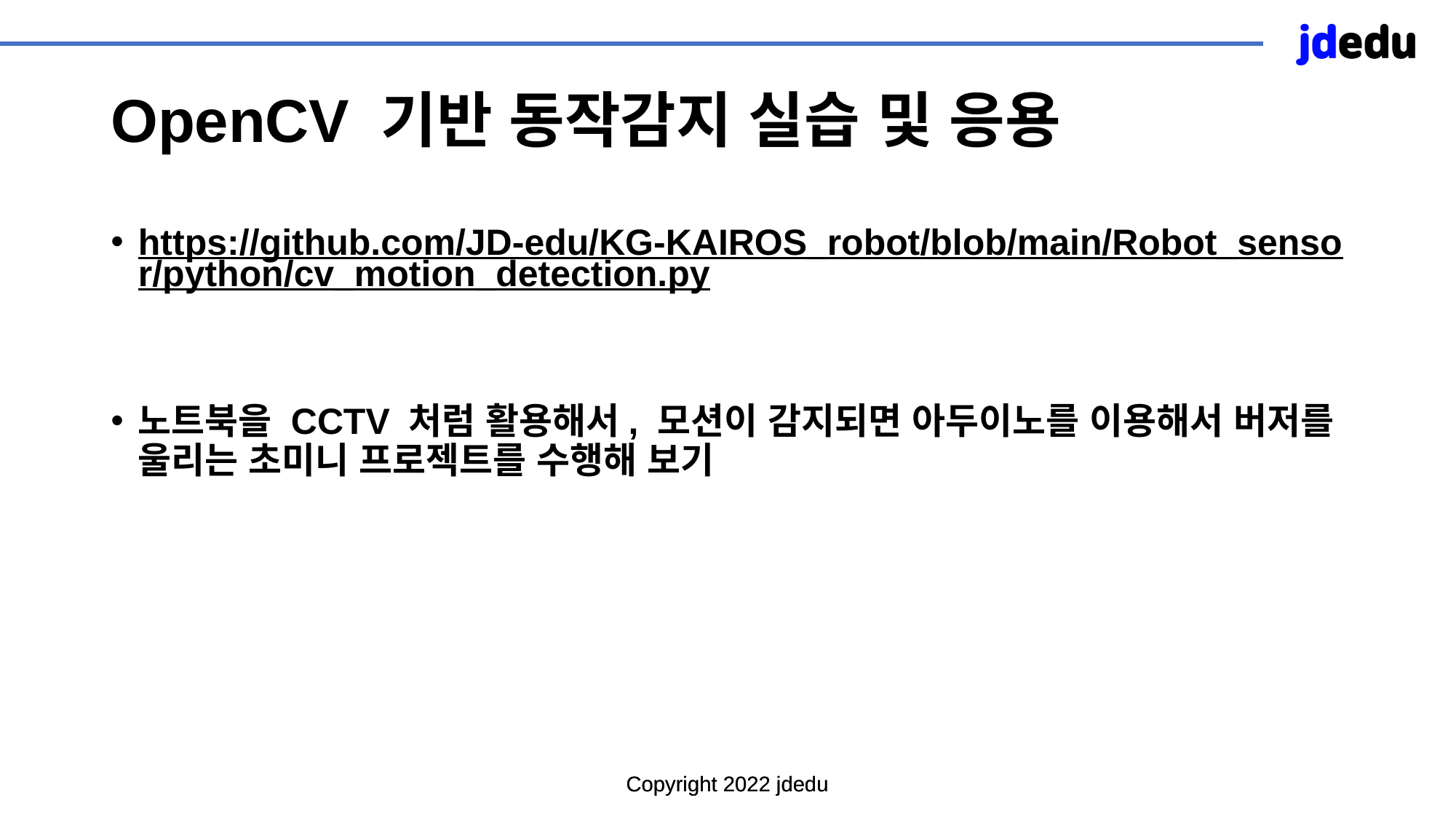

# OpenCV 기반 동작감지 실습 및 응용
https://github.com/JD-edu/KG-KAIROS_robot/blob/main/Robot_sensor/python/cv_motion_detection.py

노트북을 CCTV 처럼 활용해서, 모션이 감지되면 아두이노를 이용해서 버저를 울리는 초미니 프로젝트를 수행해 보기